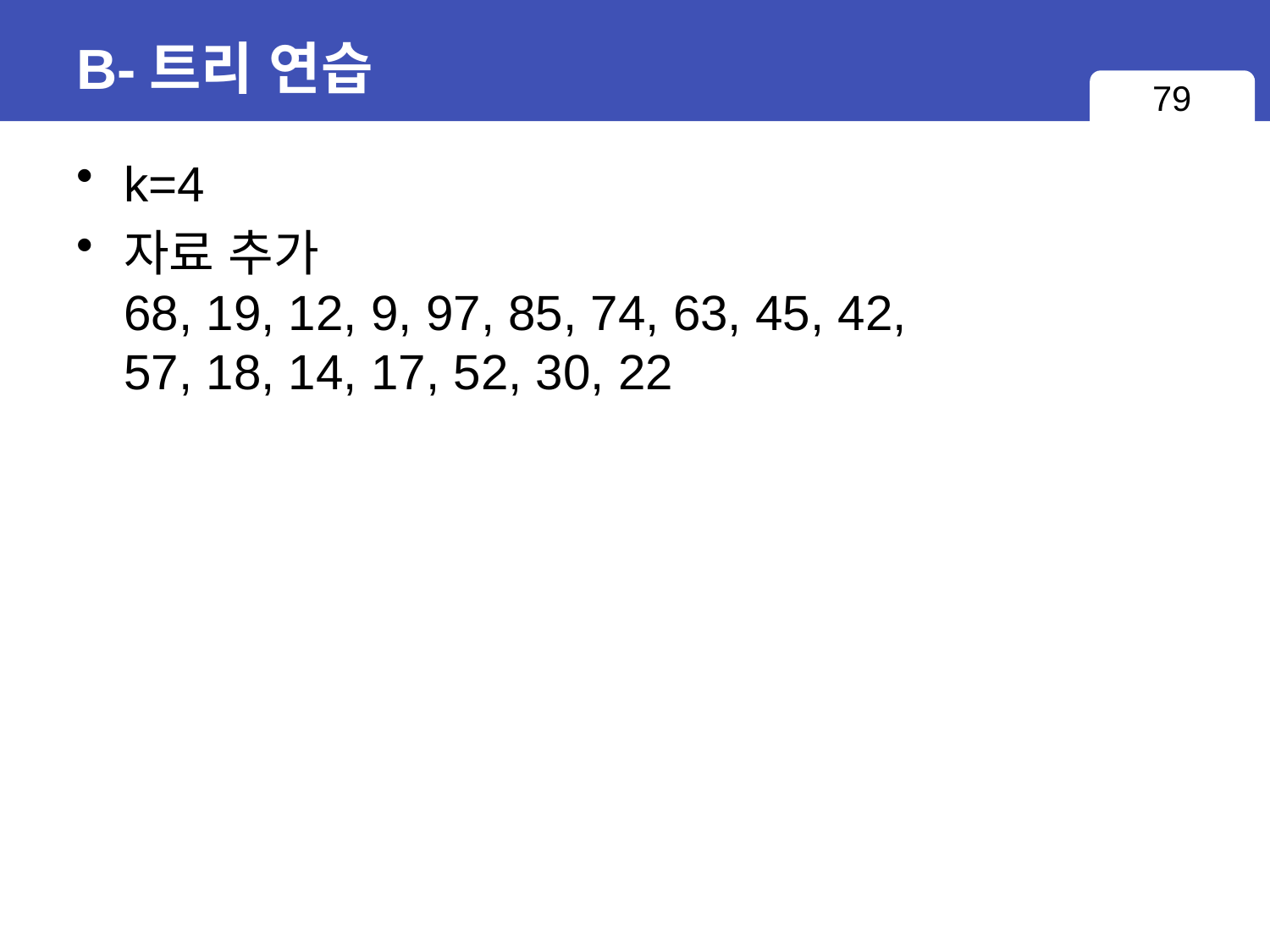

# B-트리 연습
79
k=4
자료 추가
68, 19, 12, 9, 97, 85, 74, 63, 45, 42,
57, 18, 14, 17, 52, 30, 22